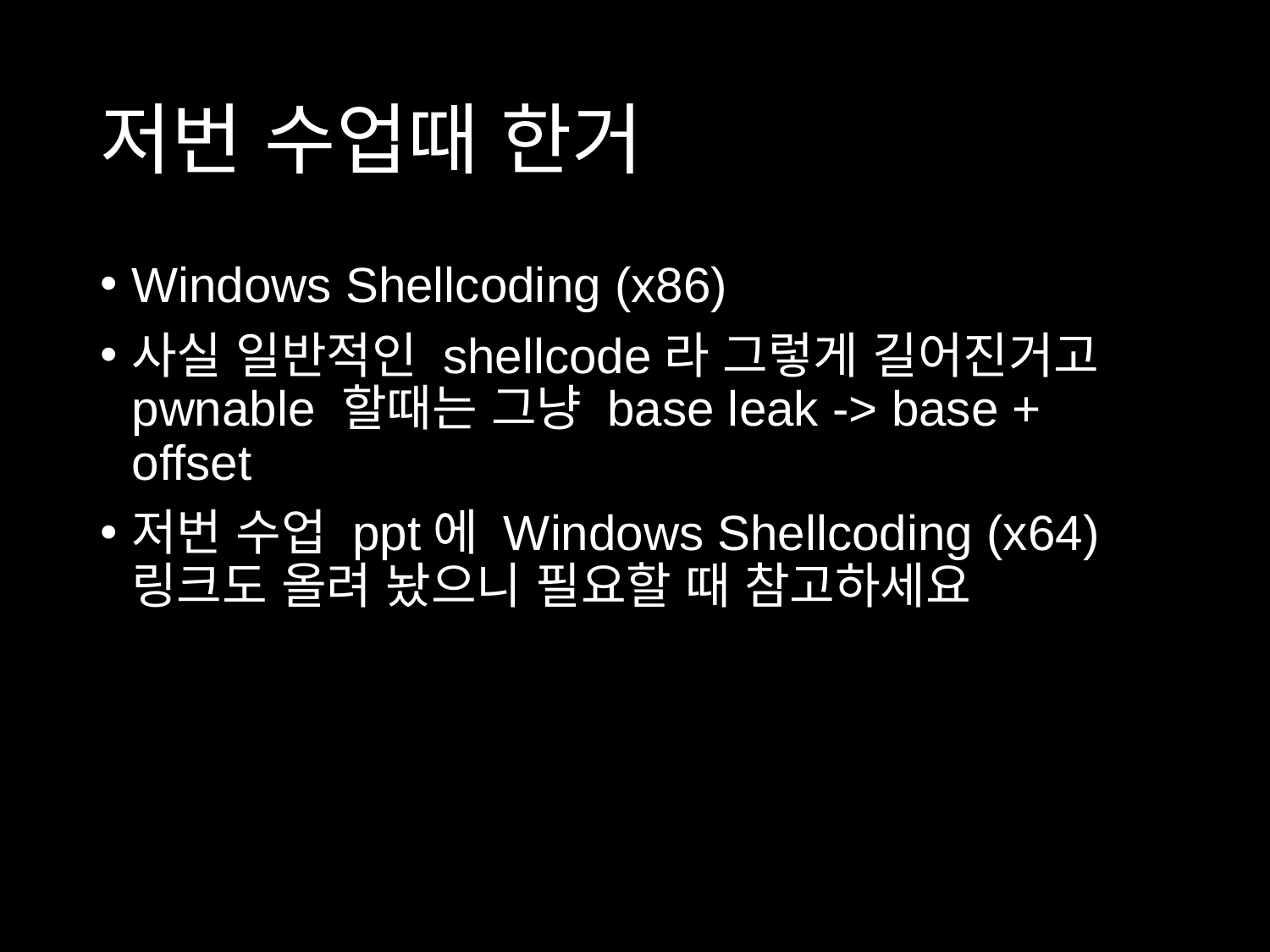

# 저번 수업때 한거
Windows Shellcoding (x86)
사실 일반적인 shellcode라 그렇게 길어진거고 pwnable 할때는 그냥 base leak -> base + offset
저번 수업 ppt에 Windows Shellcoding (x64) 링크도 올려 놨으니 필요할 때 참고하세요